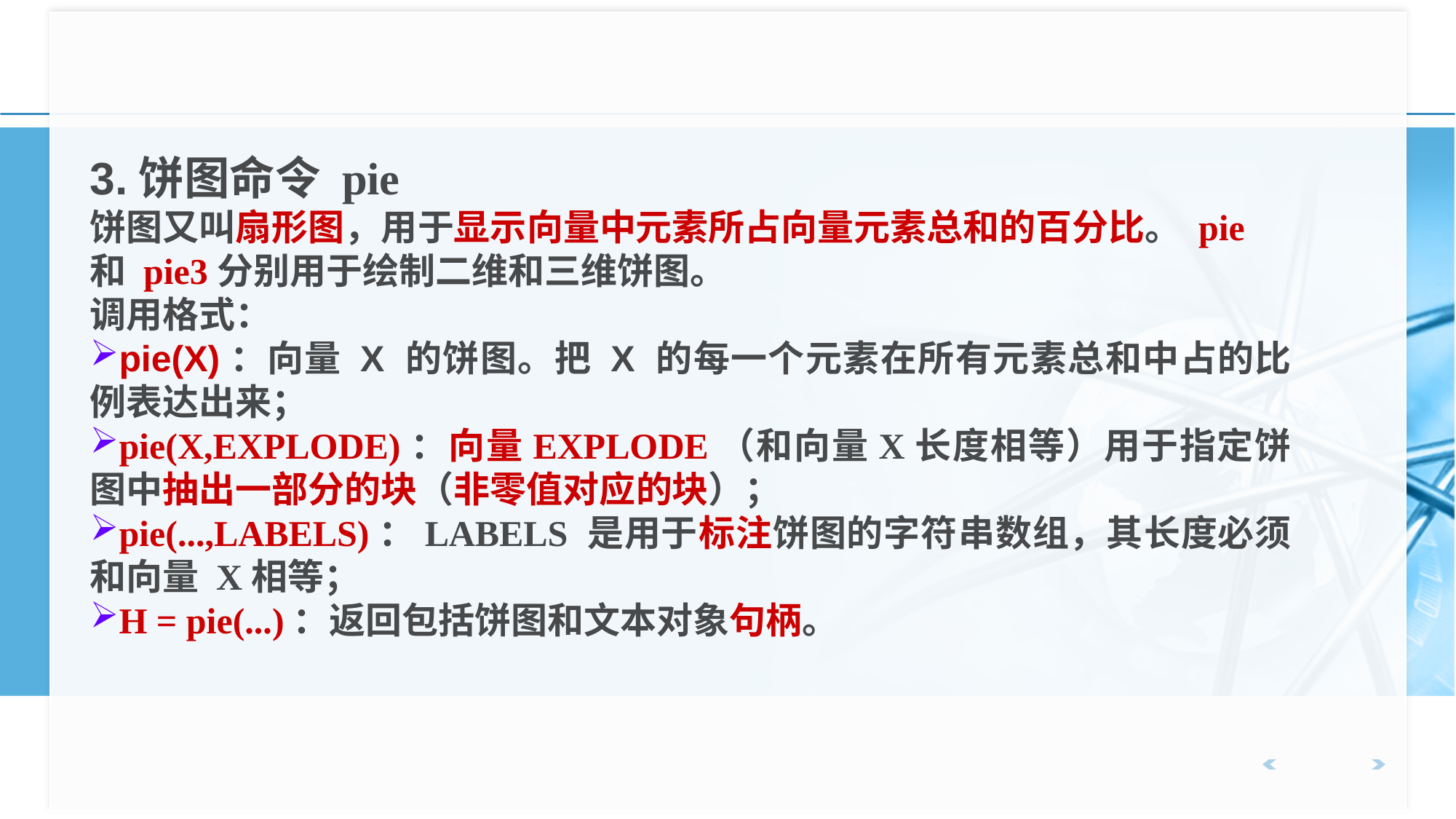

3.饼图命令 pie
饼图又叫扇形图，用于显示向量中元素所占向量元素总和的百分比。 pie 和 pie3分别用于绘制二维和三维饼图。
调用格式：
pie(X)：向量 X 的饼图。把 X 的每一个元素在所有元素总和中占的比例表达出来；
pie(X,EXPLODE)：向量EXPLODE（和向量X长度相等）用于指定饼图中抽出一部分的块（非零值对应的块）；
pie(...,LABELS)：LABELS 是用于标注饼图的字符串数组，其长度必须和向量 X相等；
H = pie(...)：返回包括饼图和文本对象句柄。
31